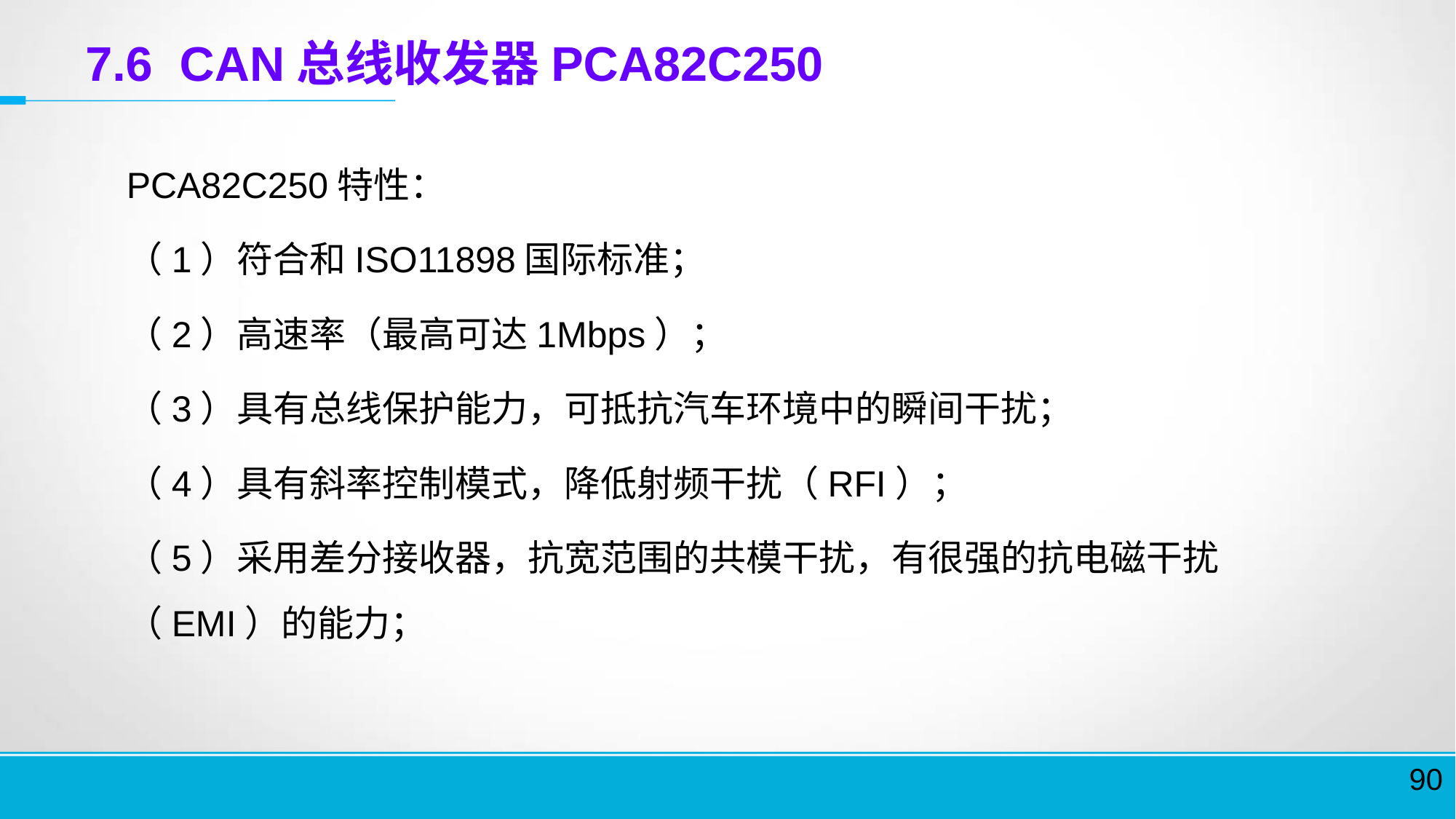

# 7.6  CAN总线收发器PCA82C250
	PCA82C250特性：
	（1）符合和ISO11898国际标准；
	（2）高速率（最高可达1Mbps）；
	（3）具有总线保护能力，可抵抗汽车环境中的瞬间干扰；
	（4）具有斜率控制模式，降低射频干扰（RFI）；
	（5）采用差分接收器，抗宽范围的共模干扰，有很强的抗电磁干扰（EMI）的能力；
90